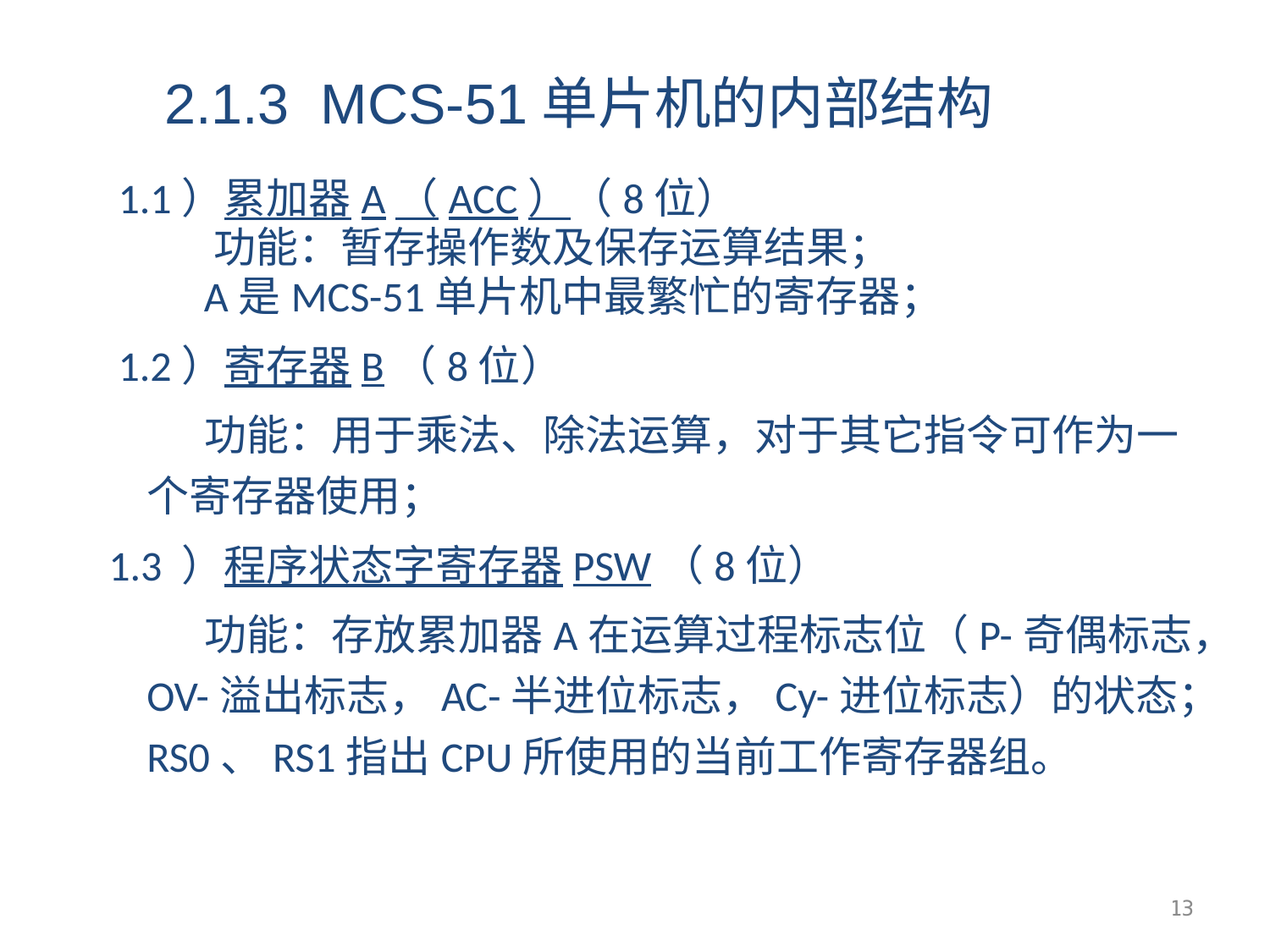

2.1.3  MCS-51单片机的内部结构
  1.1）累加器A（ACC）（8位）
           功能：暂存操作数及保存运算结果；
           A是MCS-51单片机中最繁忙的寄存器；
  1.2）寄存器B（8位）
          功能：用于乘法、除法运算，对于其它指令可作为一个寄存器使用；
 1.3 ）程序状态字寄存器PSW（8位）
          功能：存放累加器A在运算过程标志位（P-奇偶标志，OV-溢出标志，AC-半进位标志，Cy-进位标志）的状态；RS0、RS1指出CPU所使用的当前工作寄存器组。
13